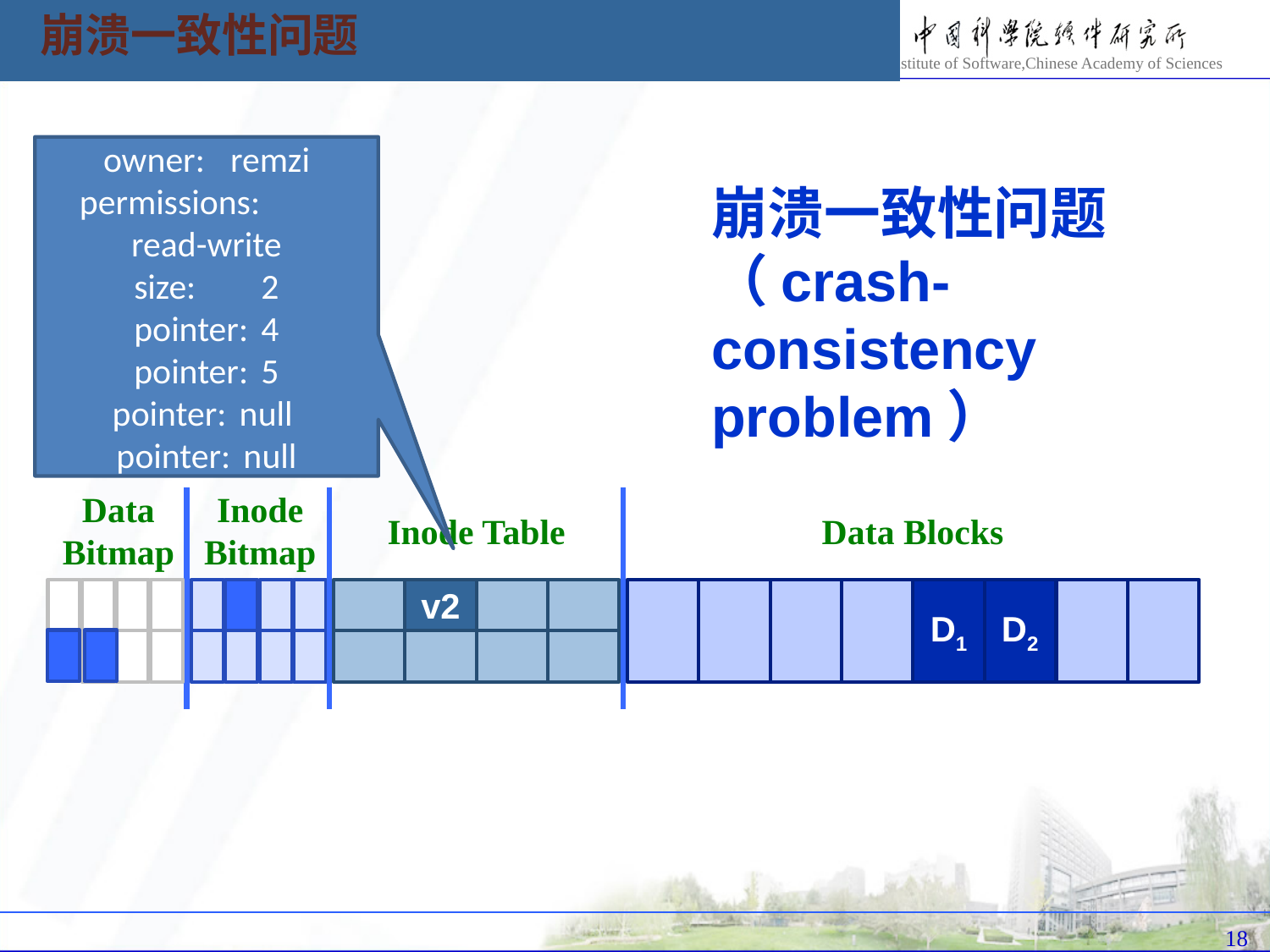

崩溃一致性问题
owner:	remzi
permissions:	read-write
size:	2
pointer:	4
pointer:	5
pointer:	null
pointer:	null
崩溃一致性问题（crash-consistency problem）
Data
Bitmap

Inode
Bitmap

Inode Table
Data Blocks

v2
v1

D1
D2

18